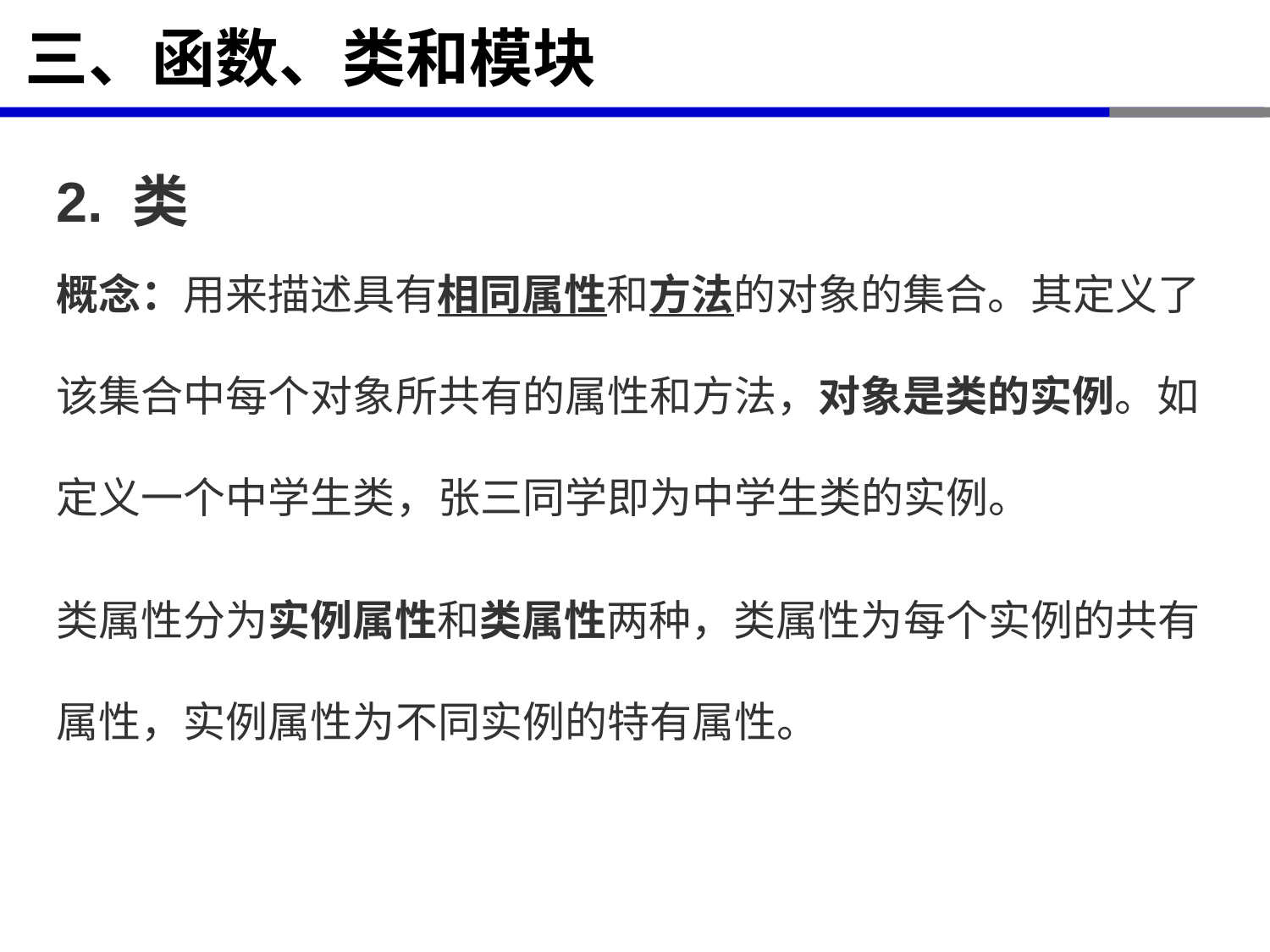

# 三、函数、类和模块
2. 类
概念：用来描述具有相同属性和方法的对象的集合。其定义了该集合中每个对象所共有的属性和方法，对象是类的实例。如定义一个中学生类，张三同学即为中学生类的实例。
类属性分为实例属性和类属性两种，类属性为每个实例的共有属性，实例属性为不同实例的特有属性。